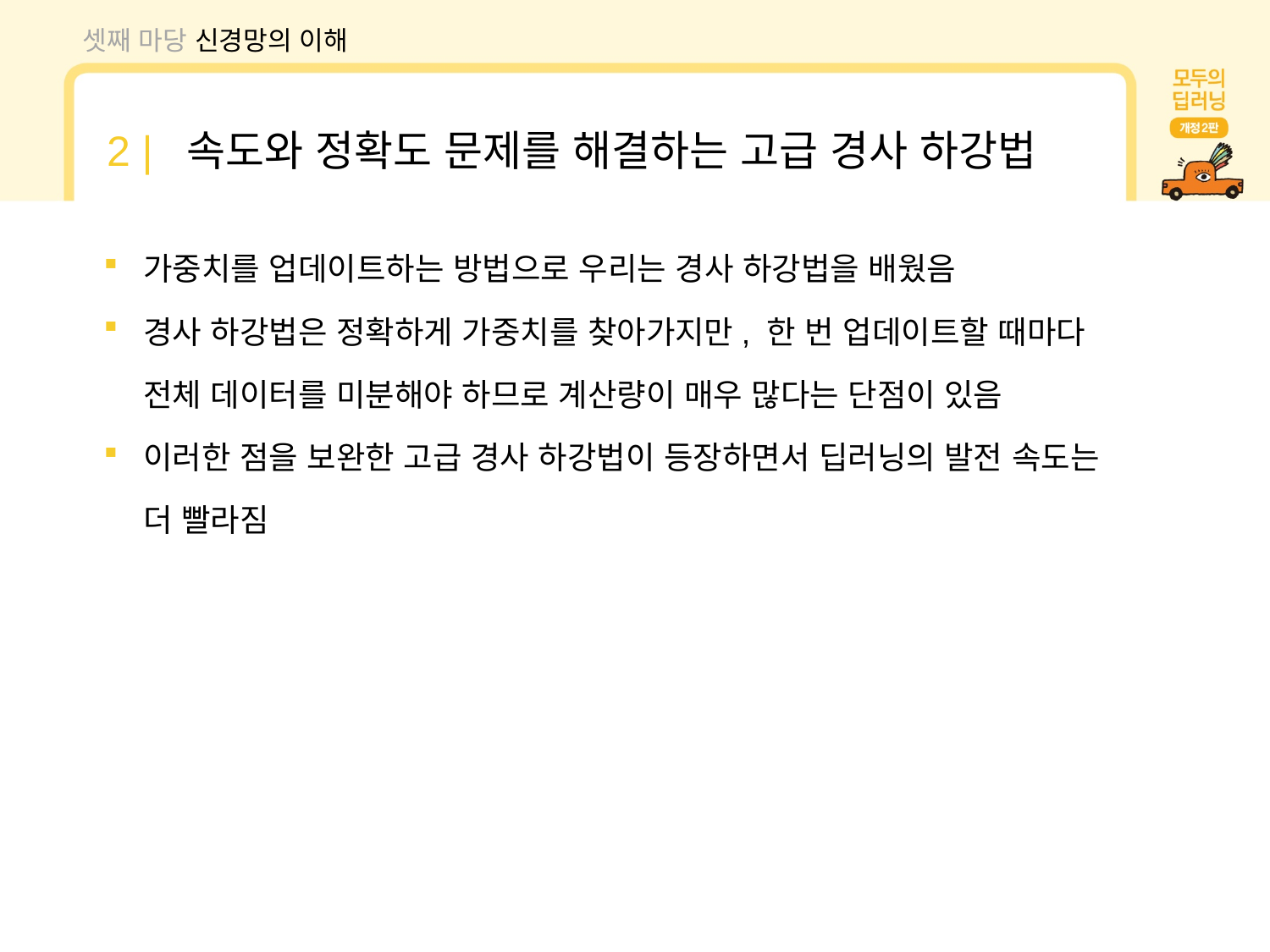

셋째 마당 신경망의 이해
2 |  속도와 정확도 문제를 해결하는 고급 경사 하강법
가중치를 업데이트하는 방법으로 우리는 경사 하강법을 배웠음
경사 하강법은 정확하게 가중치를 찾아가지만, 한 번 업데이트할 때마다 전체 데이터를 미분해야 하므로 계산량이 매우 많다는 단점이 있음
이러한 점을 보완한 고급 경사 하강법이 등장하면서 딥러닝의 발전 속도는 더 빨라짐